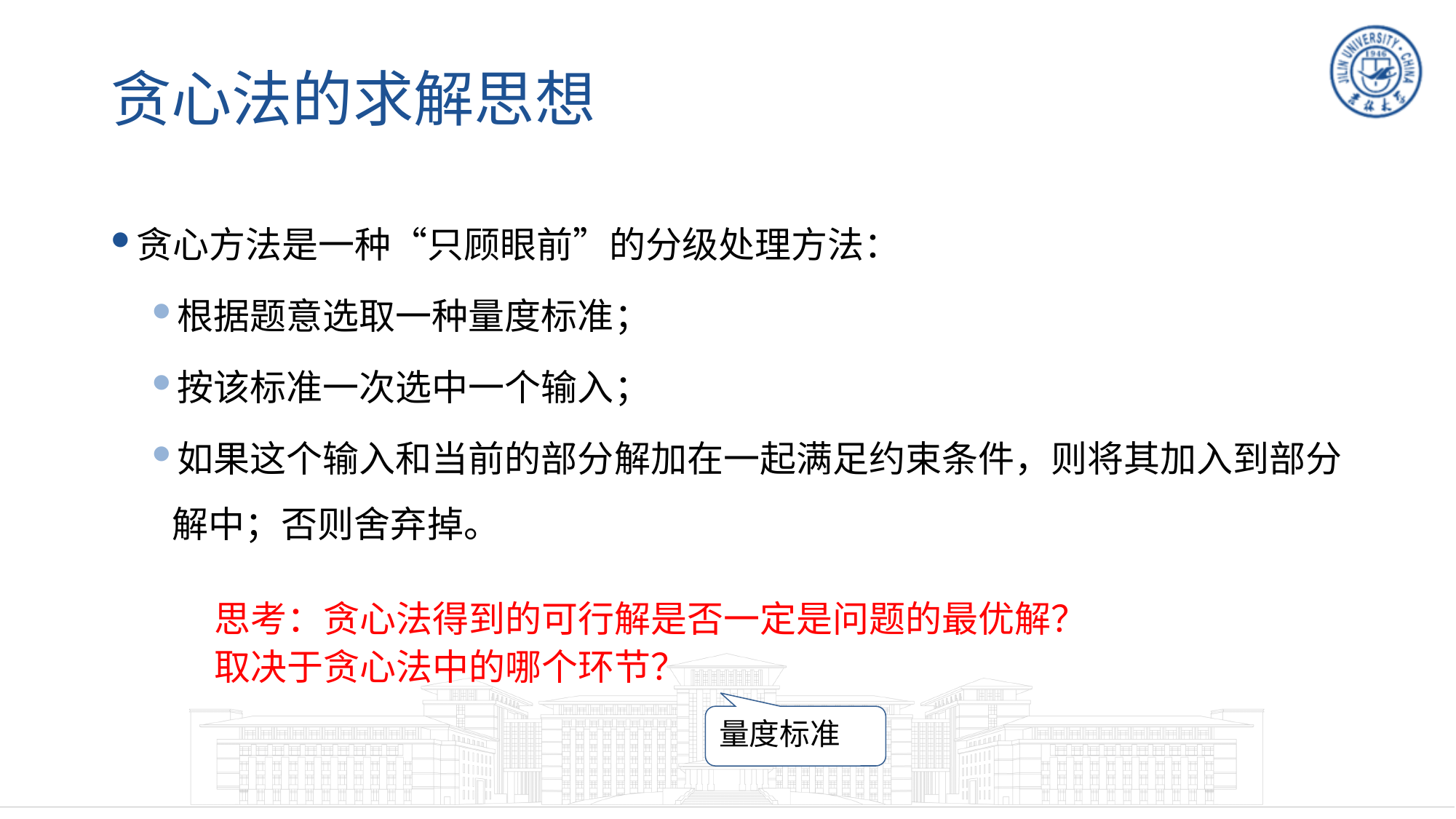

# 贪心法的求解思想
贪心方法是一种“只顾眼前”的分级处理方法：
根据题意选取一种量度标准；
按该标准一次选中一个输入；
如果这个输入和当前的部分解加在一起满足约束条件，则将其加入到部分解中；否则舍弃掉。
思考：贪心法得到的可行解是否一定是问题的最优解？
取决于贪心法中的哪个环节？
量度标准
6